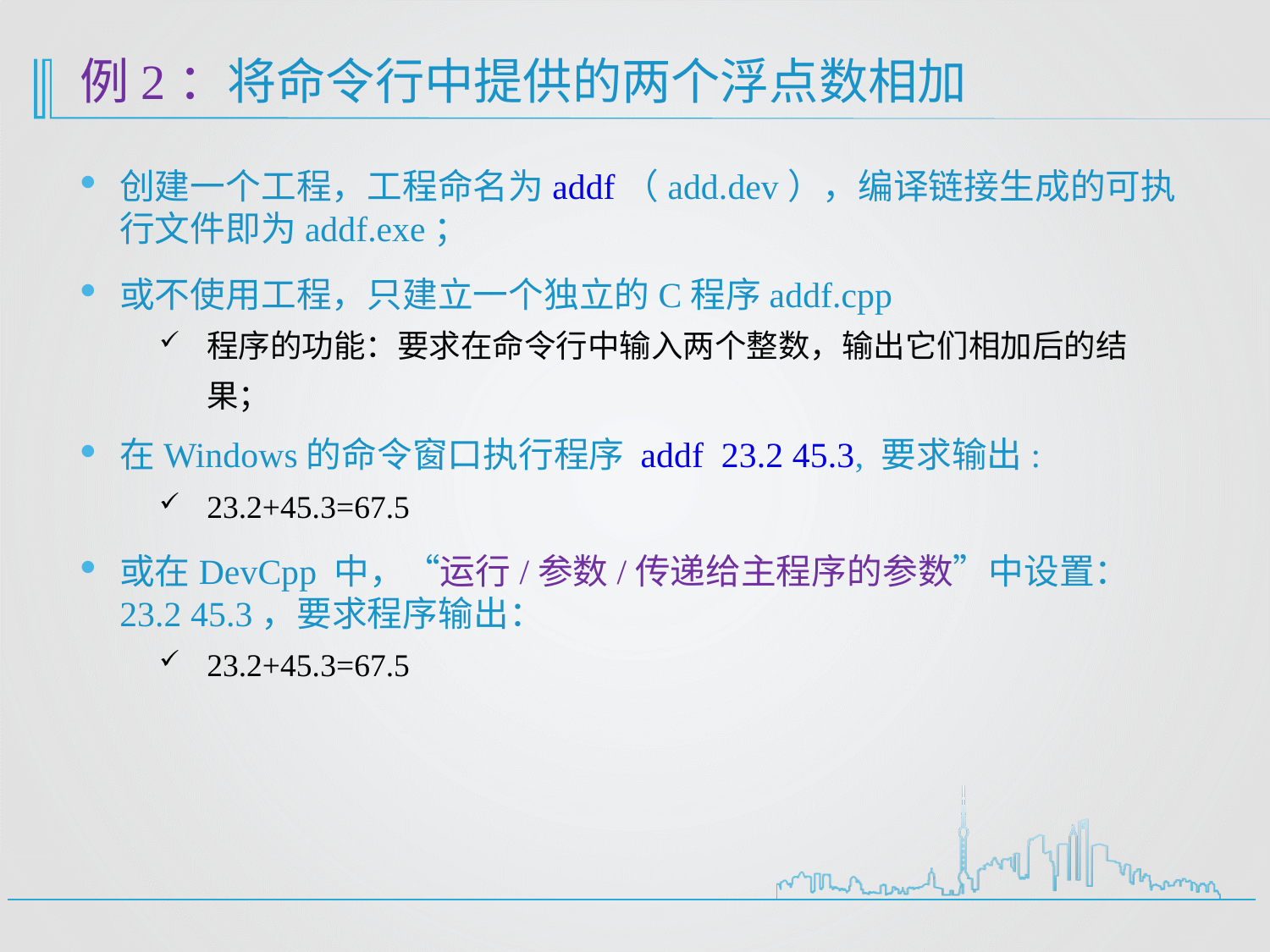

# 例2：将命令行中提供的两个浮点数相加
创建一个工程，工程命名为addf（add.dev），编译链接生成的可执行文件即为addf.exe；
或不使用工程，只建立一个独立的C程序addf.cpp
程序的功能：要求在命令行中输入两个整数，输出它们相加后的结果；
在Windows的命令窗口执行程序 addf  23.2 45.3, 要求输出:
23.2+45.3=67.5
或在DevCpp 中，“运行/参数/传递给主程序的参数”中设置：23.2 45.3，要求程序输出：
23.2+45.3=67.5